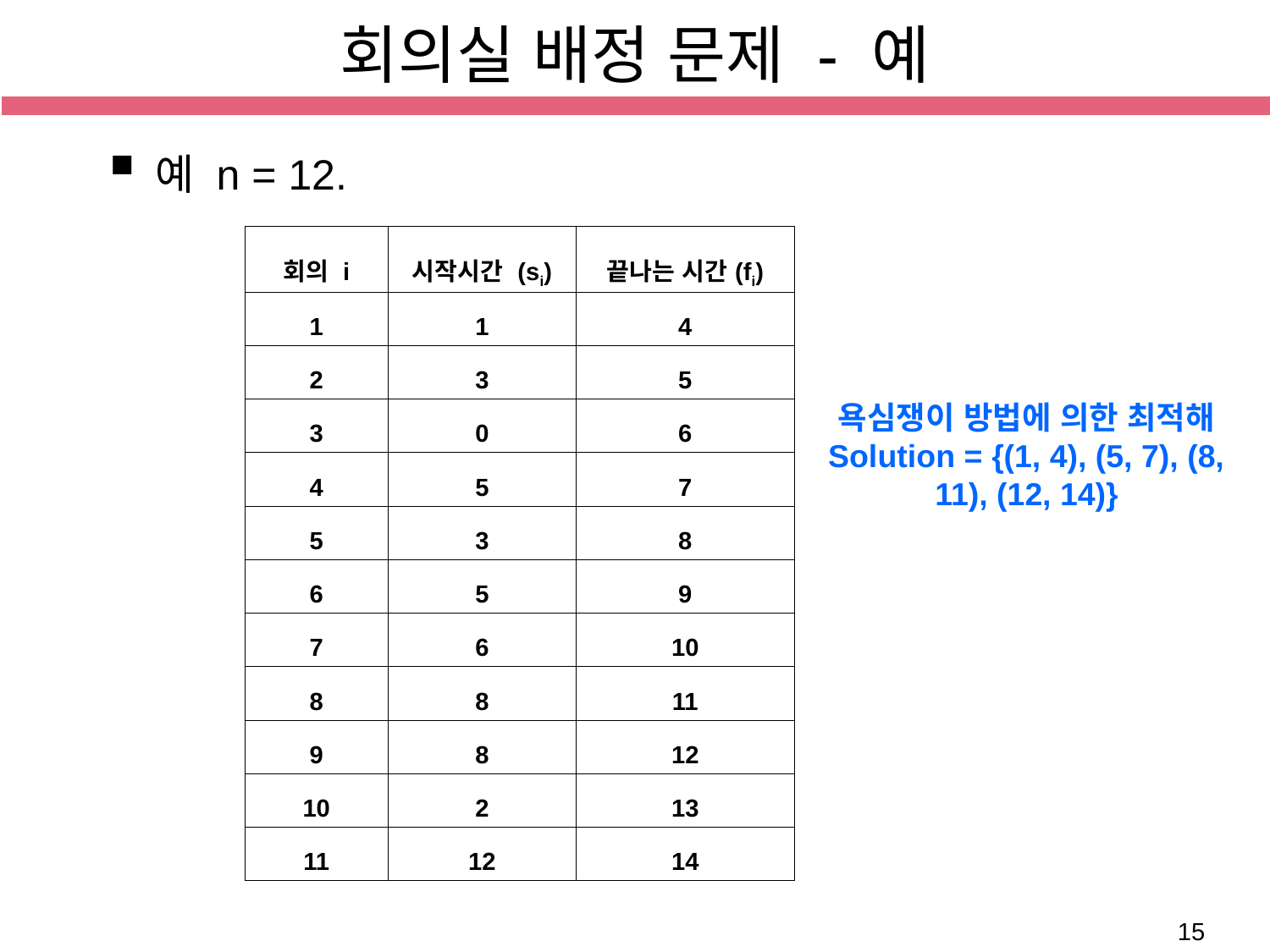

# 회의실 배정 문제 - 예
예 n = 12.

| 회의 i | 시작시간 (si) | 끝나는 시간(fi) |
| --- | --- | --- |
| 1 | 1 | 4 |
| 2 | 3 | 5 |
| 3 | 0 | 6 |
| 4 | 5 | 7 |
| 5 | 3 | 8 |
| 6 | 5 | 9 |
| 7 | 6 | 10 |
| 8 | 8 | 11 |
| 9 | 8 | 12 |
| 10 | 2 | 13 |
| 11 | 12 | 14 |
욕심쟁이 방법에 의한 최적해
Solution = {(1, 4), (5, 7), (8, 11), (12, 14)}